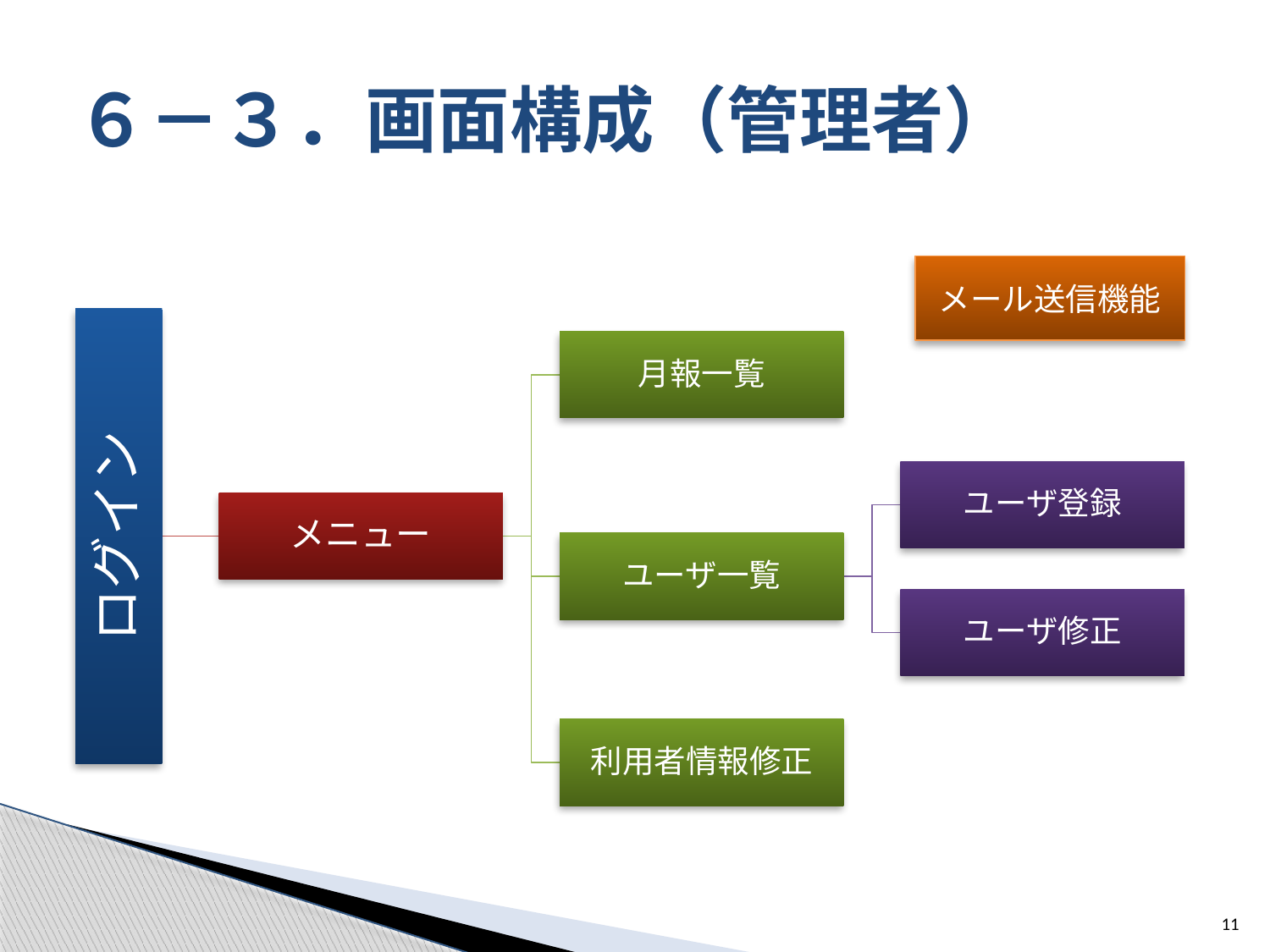

# ６－３．画面構成（管理者）

ログイン
メニュー
月報一覧
ユーザ一覧
ユーザ登録
ユーザ修正
利用者情報修正
メール送信機能
11